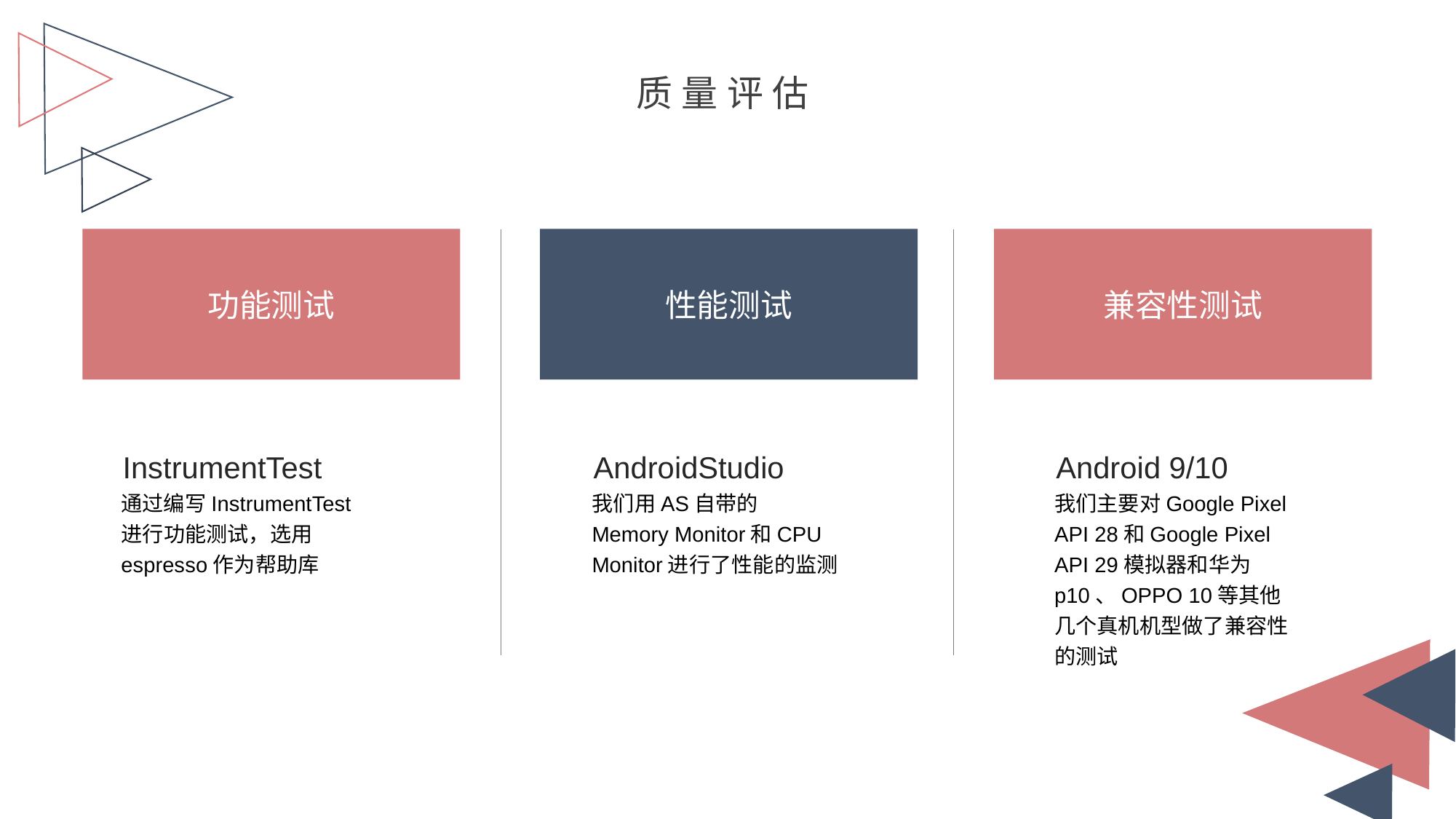

质量评估

功能测试

性能测试

兼容性测试

InstrumentTest
AndroidStudio
Android 9/10
通过编写InstrumentTest进行功能测试，选用espresso作为帮助库
我们用AS自带的Memory Monitor和CPU Monitor进行了性能的监测
我们主要对Google Pixel API 28和Google Pixel API 29模拟器和华为p10、OPPO 10等其他几个真机机型做了兼容性的测试